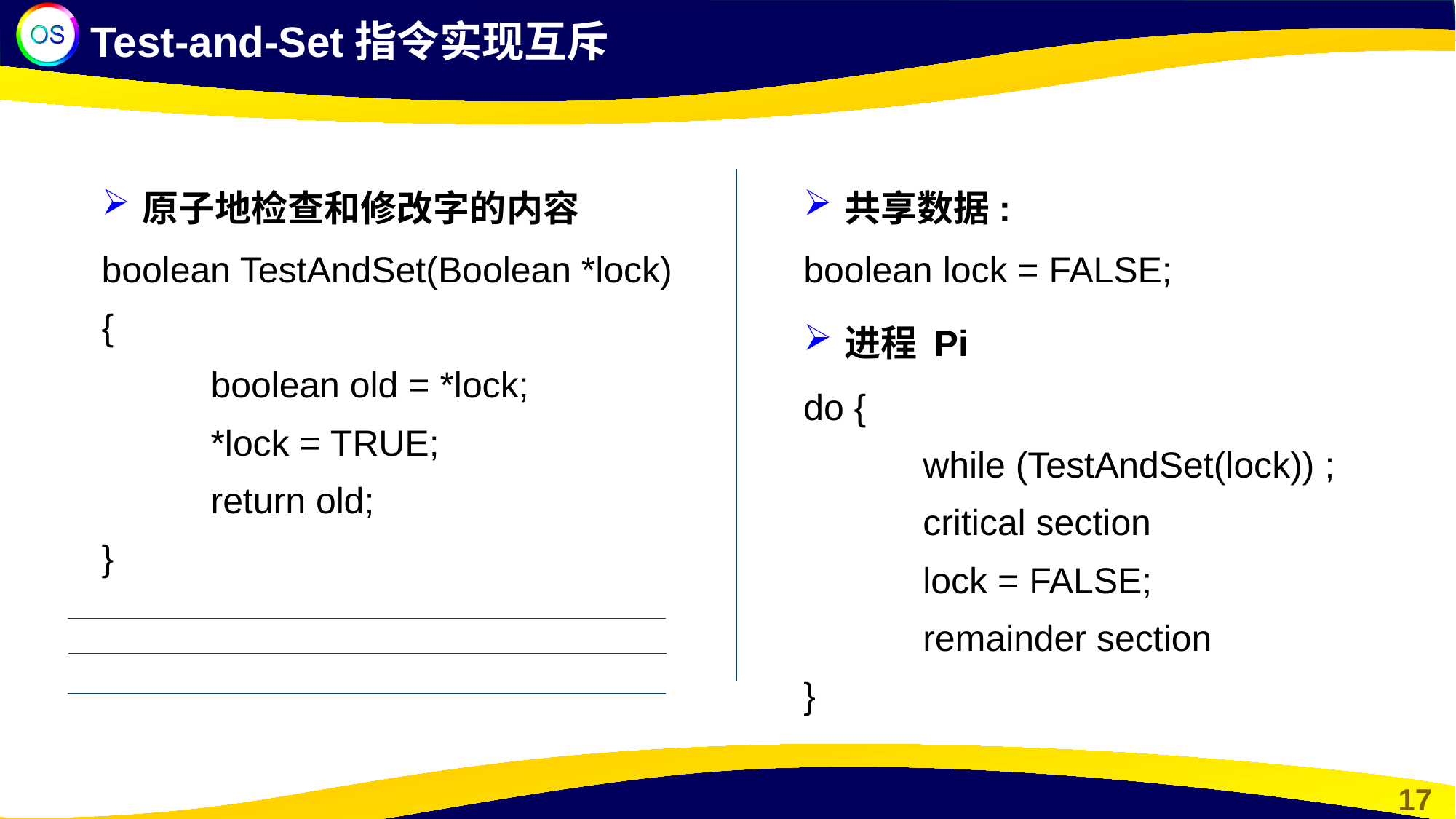

Test-and-Set指令实现互斥
原子地检查和修改字的内容
共享数据:
boolean TestAndSet(Boolean *lock)
{
	boolean old = *lock;
	*lock = TRUE;
     	return old;
}
boolean lock = FALSE;
进程 Pi
do {
	 while (TestAndSet(lock)) ;
	 critical section
       	 lock = FALSE;
	 remainder section
}